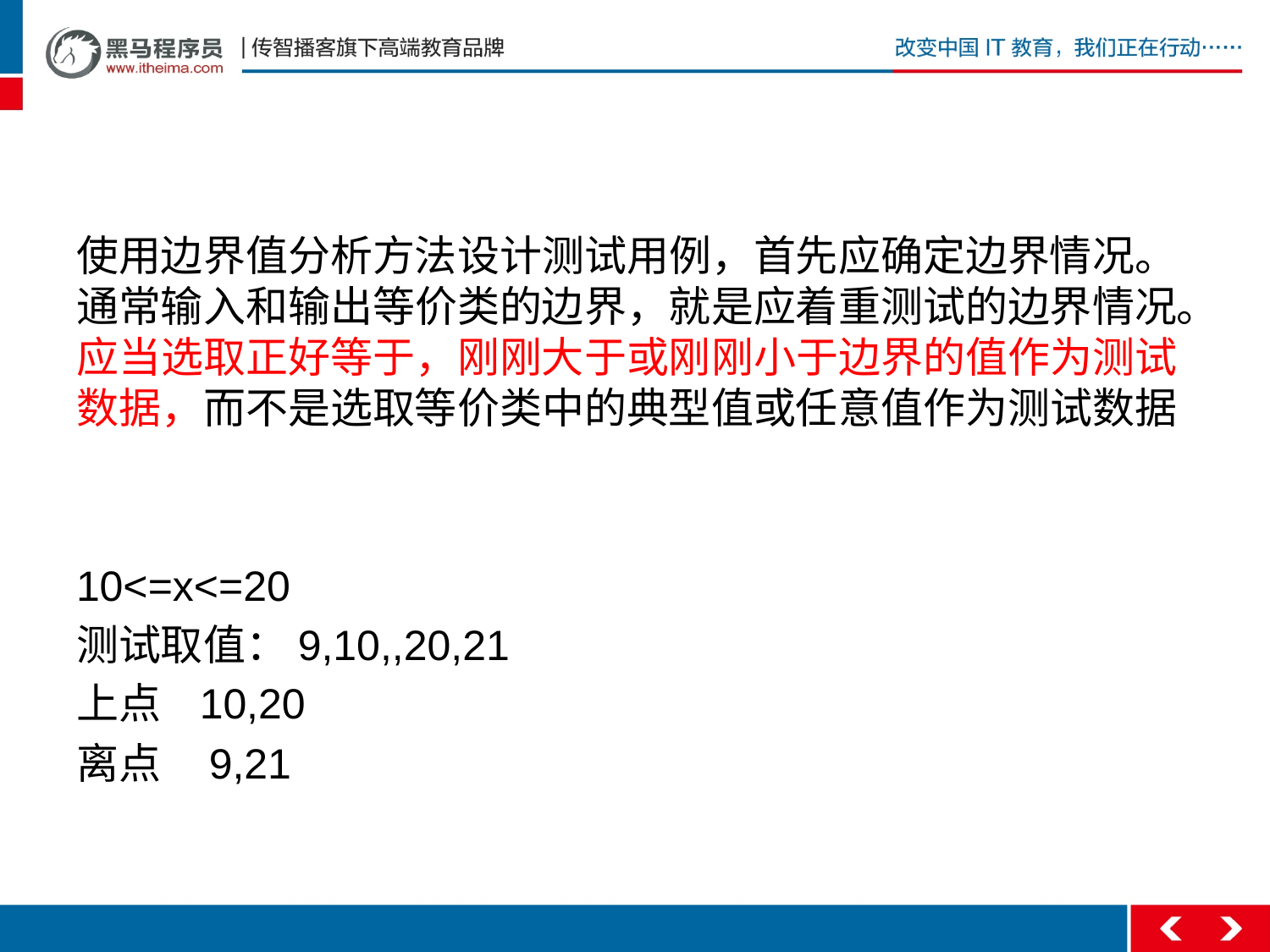

#
使用边界值分析方法设计测试用例，首先应确定边界情况。通常输入和输出等价类的边界，就是应着重测试的边界情况。应当选取正好等于，刚刚大于或刚刚小于边界的值作为测试数据，而不是选取等价类中的典型值或任意值作为测试数据

10<=x<=20
测试取值：9,10,,20,21
上点   10,20
离点    9,21